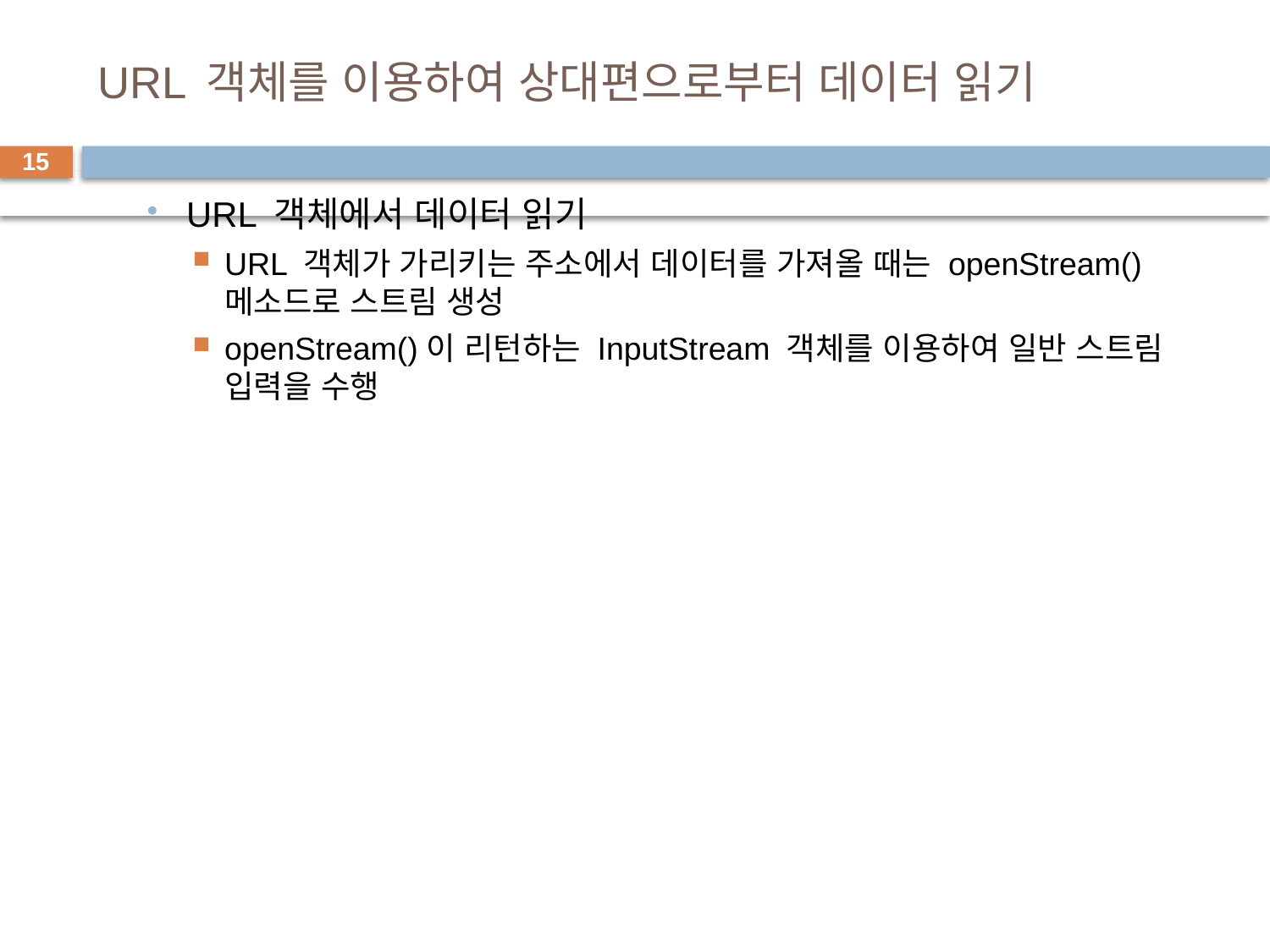

# URL 객체를 이용하여 상대편으로부터 데이터 읽기
15
URL 객체에서 데이터 읽기
URL 객체가 가리키는 주소에서 데이터를 가져올 때는 openStream() 메소드로 스트림 생성
openStream()이 리턴하는 InputStream 객체를 이용하여 일반 스트림 입력을 수행